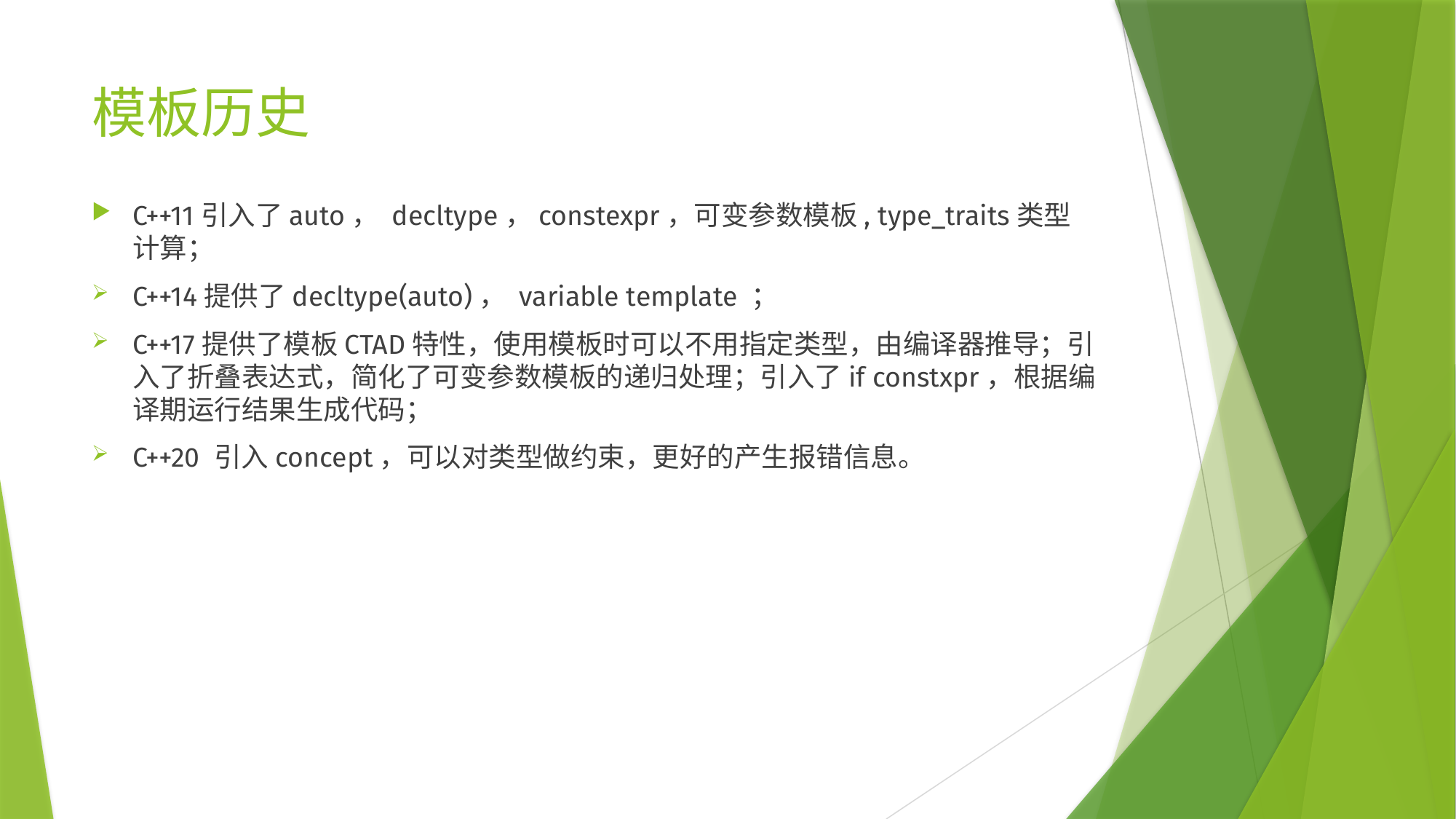

# 模板历史
C++11引入了auto， decltype，constexpr，可变参数模板, type_traits类型计算；
C++14提供了decltype(auto)， variable template ；
C++17提供了模板CTAD特性，使用模板时可以不用指定类型，由编译器推导；引入了折叠表达式，简化了可变参数模板的递归处理；引入了if constxpr，根据编译期运行结果生成代码；
C++20 引入concept，可以对类型做约束，更好的产生报错信息。